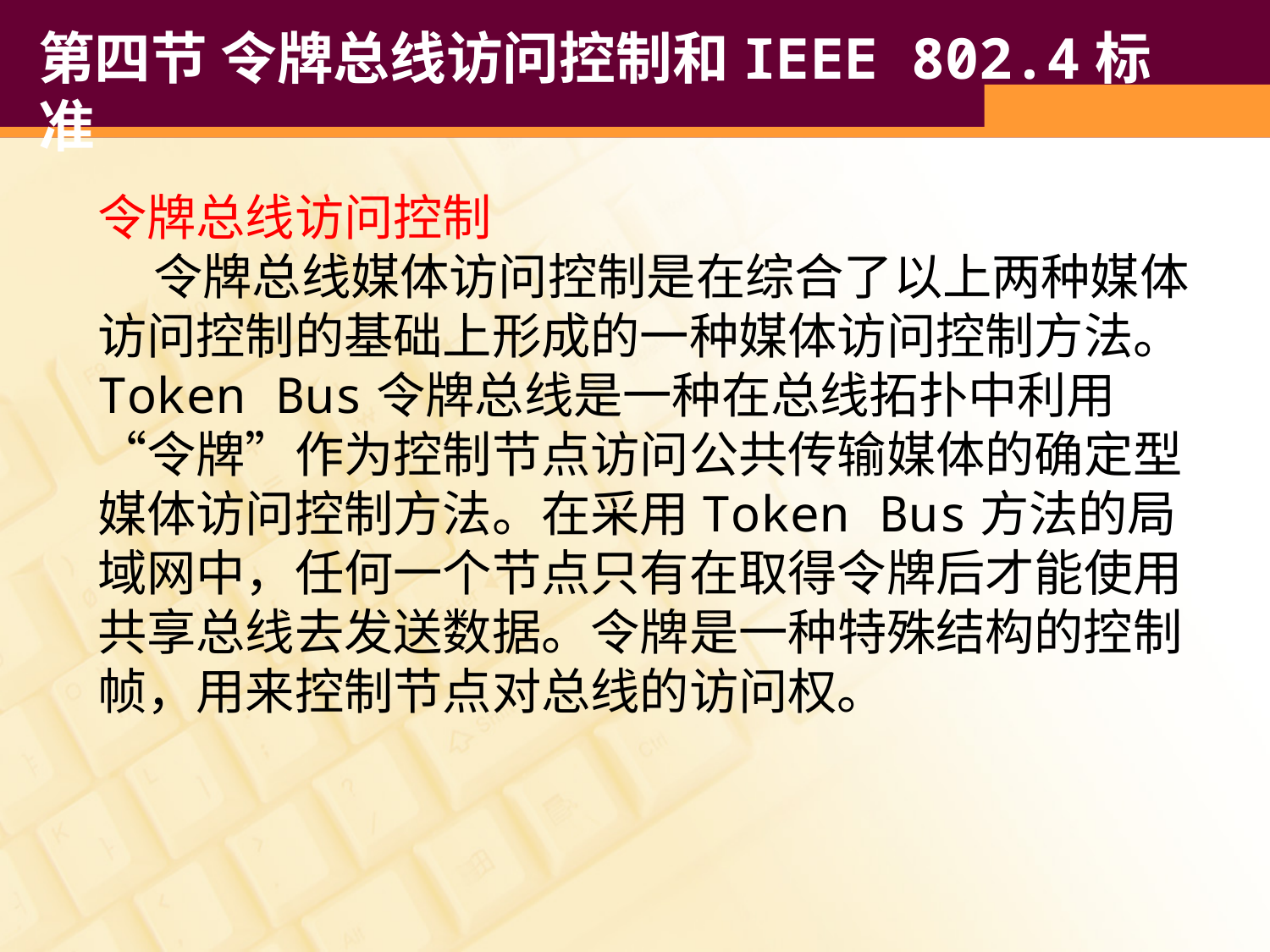

# 第四节 令牌总线访问控制和IEEE 802.4标准
令牌总线访问控制
    令牌总线媒体访问控制是在综合了以上两种媒体访问控制的基础上形成的一种媒体访问控制方法。Token Bus令牌总线是一种在总线拓扑中利用“令牌”作为控制节点访问公共传输媒体的确定型媒体访问控制方法。在采用Token Bus方法的局域网中，任何一个节点只有在取得令牌后才能使用共享总线去发送数据。令牌是一种特殊结构的控制帧，用来控制节点对总线的访问权。